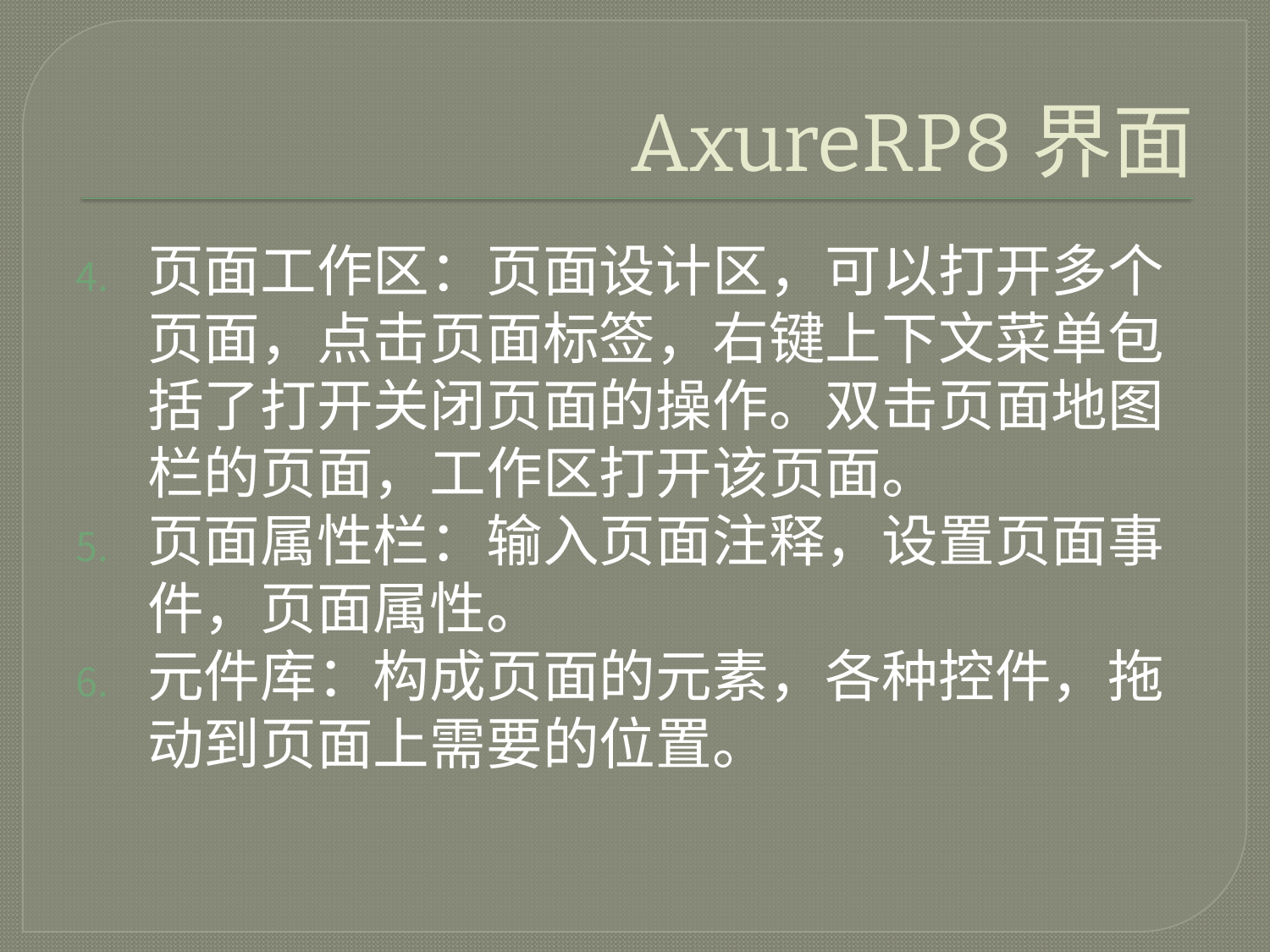

# AxureRP8界面
页面工作区：页面设计区，可以打开多个页面，点击页面标签，右键上下文菜单包括了打开关闭页面的操作。双击页面地图栏的页面，工作区打开该页面。
页面属性栏：输入页面注释，设置页面事件，页面属性。
元件库：构成页面的元素，各种控件，拖动到页面上需要的位置。